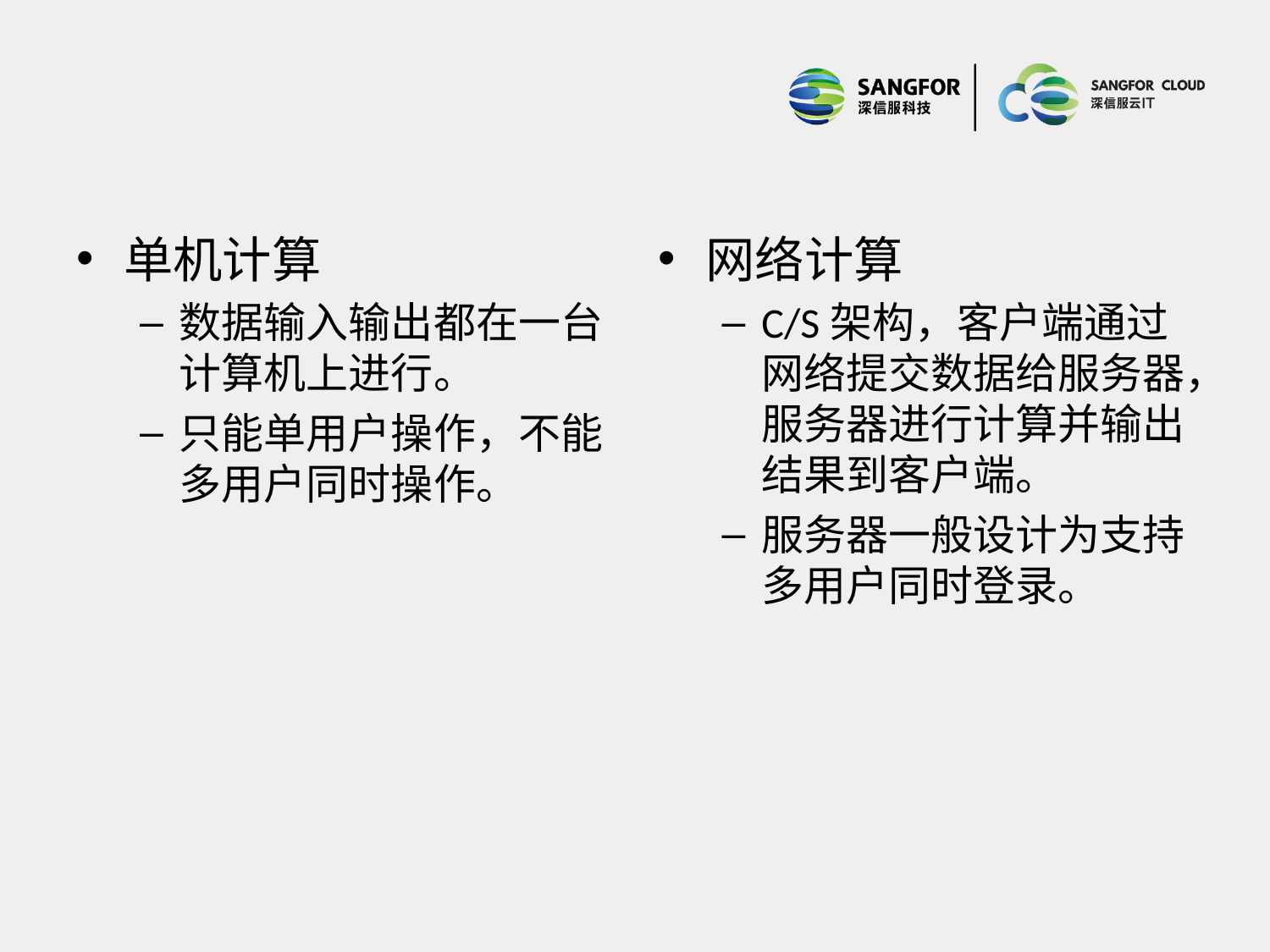

#
单机计算
数据输入输出都在一台计算机上进行。
只能单用户操作，不能多用户同时操作。
网络计算
C/S架构，客户端通过网络提交数据给服务器，服务器进行计算并输出结果到客户端。
服务器一般设计为支持多用户同时登录。